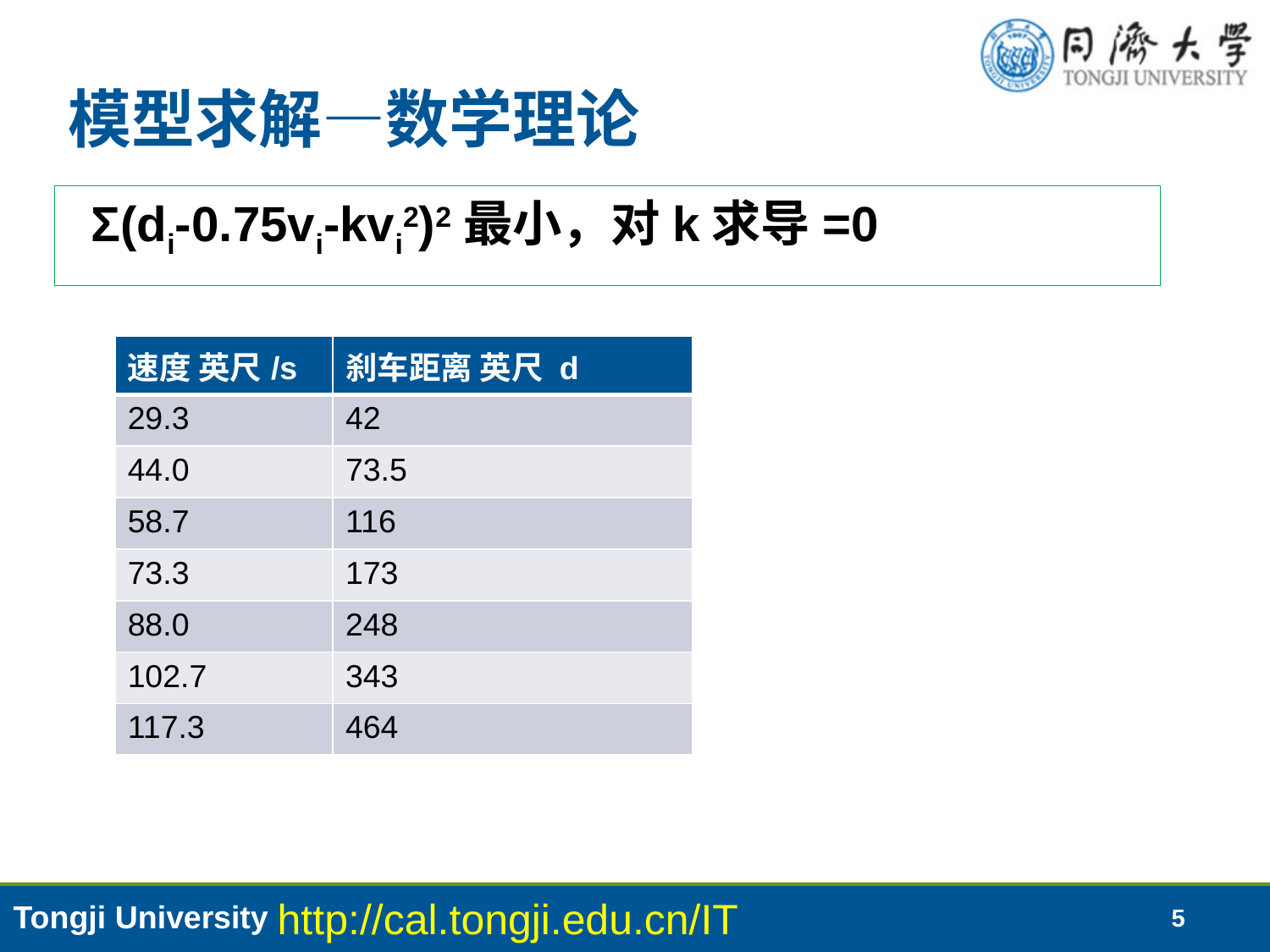

# 模型求解—数学理论
 Σ(di-0.75vi-kvi2)2最小，对k求导=0
| 速度 英尺/s | 刹车距离 英尺 d |
| --- | --- |
| 29.3 | 42 |
| 44.0 | 73.5 |
| 58.7 | 116 |
| 73.3 | 173 |
| 88.0 | 248 |
| 102.7 | 343 |
| 117.3 | 464 |